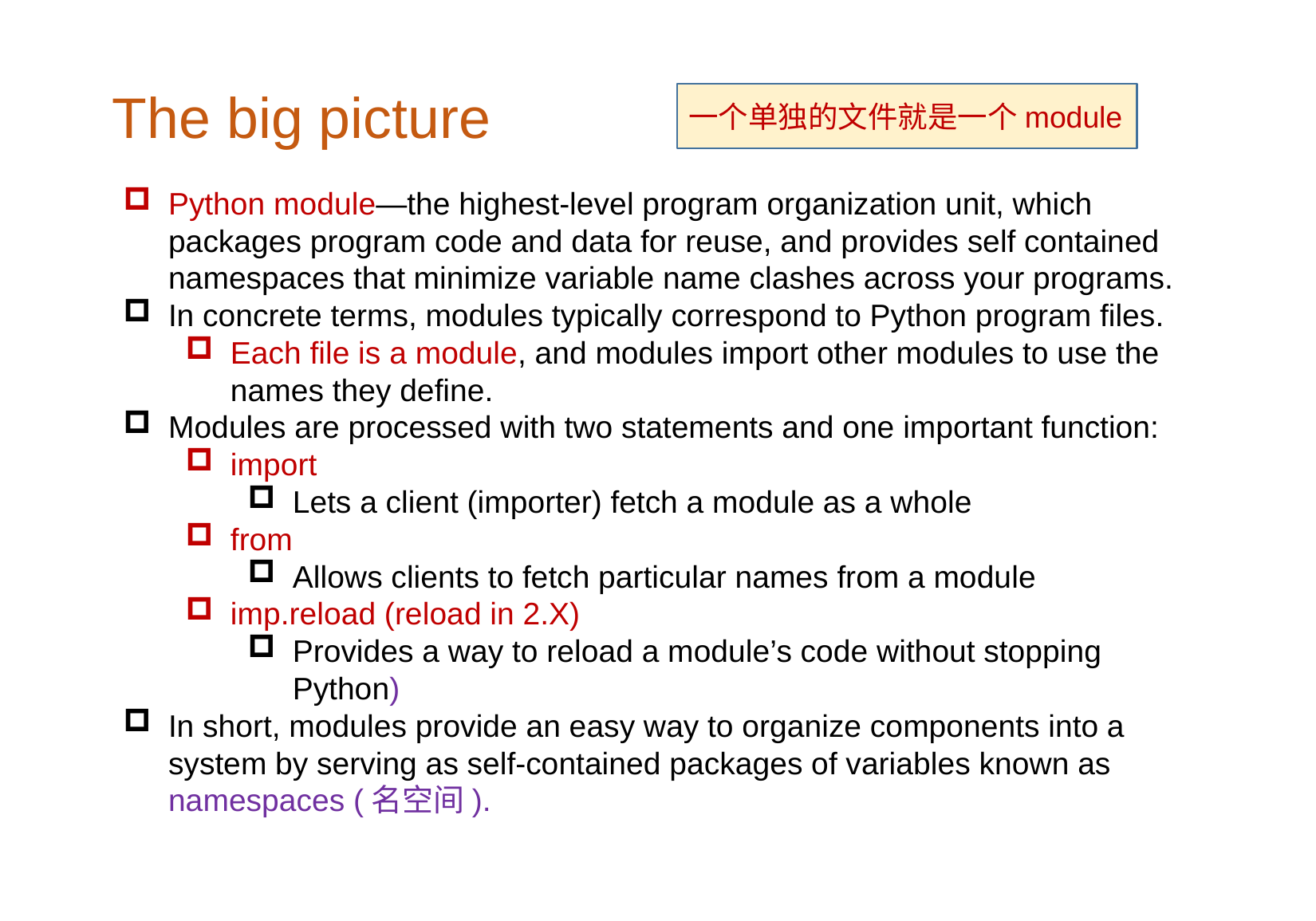

The big picture
一个单独的文件就是一个module
Python module—the highest-level program organization unit, which packages program code and data for reuse, and provides self contained namespaces that minimize variable name clashes across your programs.
In concrete terms, modules typically correspond to Python program files.
Each file is a module, and modules import other modules to use the names they define.
Modules are processed with two statements and one important function:
import
Lets a client (importer) fetch a module as a whole
from
Allows clients to fetch particular names from a module
imp.reload (reload in 2.X)
Provides a way to reload a module’s code without stopping Python)
In short, modules provide an easy way to organize components into a system by serving as self-contained packages of variables known as namespaces (名空间).